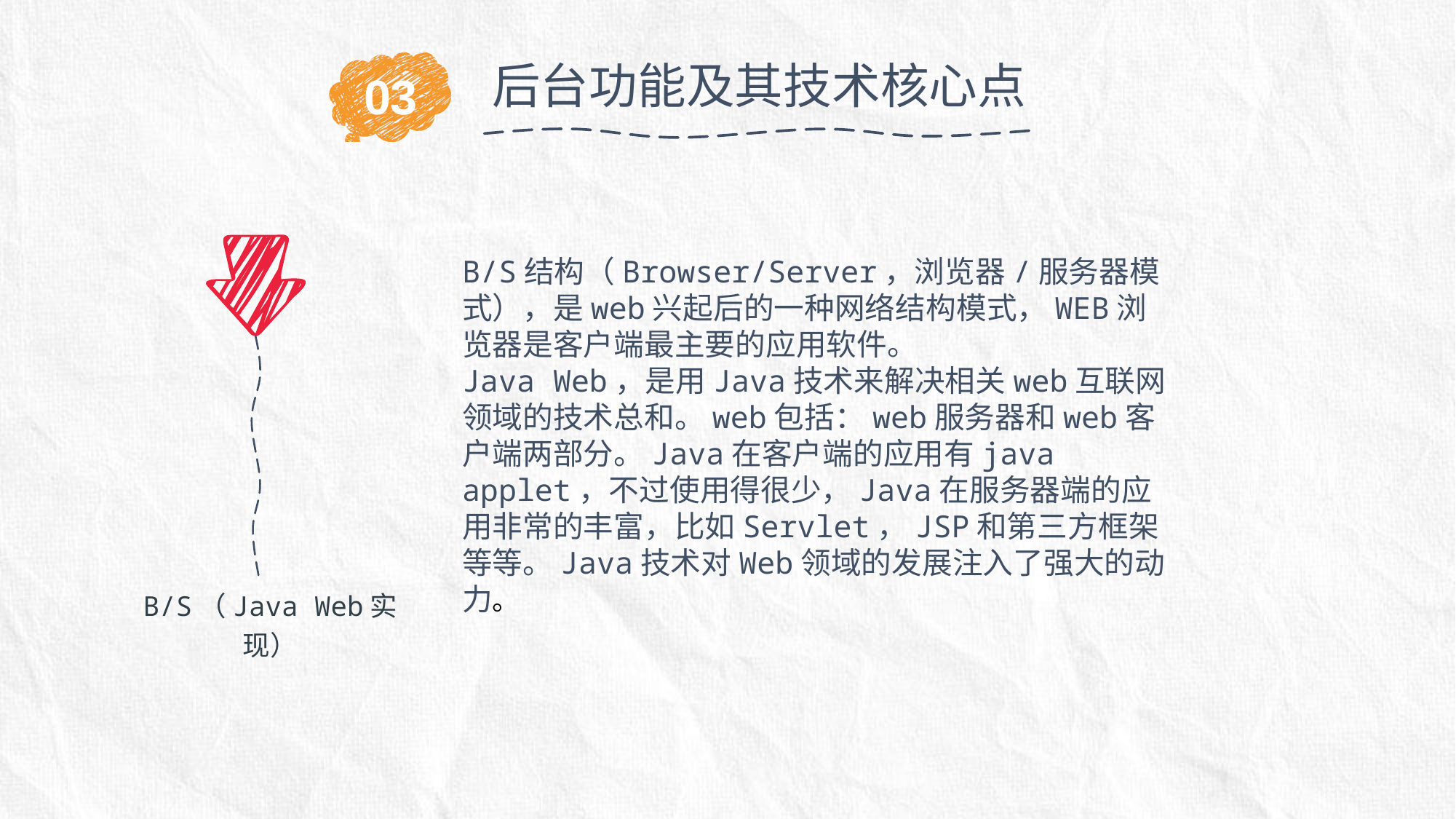

后台功能及其技术核心点

03

B/S结构（Browser/Server，浏览器/服务器模式），是web兴起后的一种网络结构模式，WEB浏览器是客户端最主要的应用软件。
Java Web，是用Java技术来解决相关web互联网领域的技术总和。web包括：web服务器和web客户端两部分。Java在客户端的应用有java applet，不过使用得很少，Java在服务器端的应用非常的丰富，比如Servlet，JSP和第三方框架等等。Java技术对Web领域的发展注入了强大的动力。

B/S（Java Web实现）